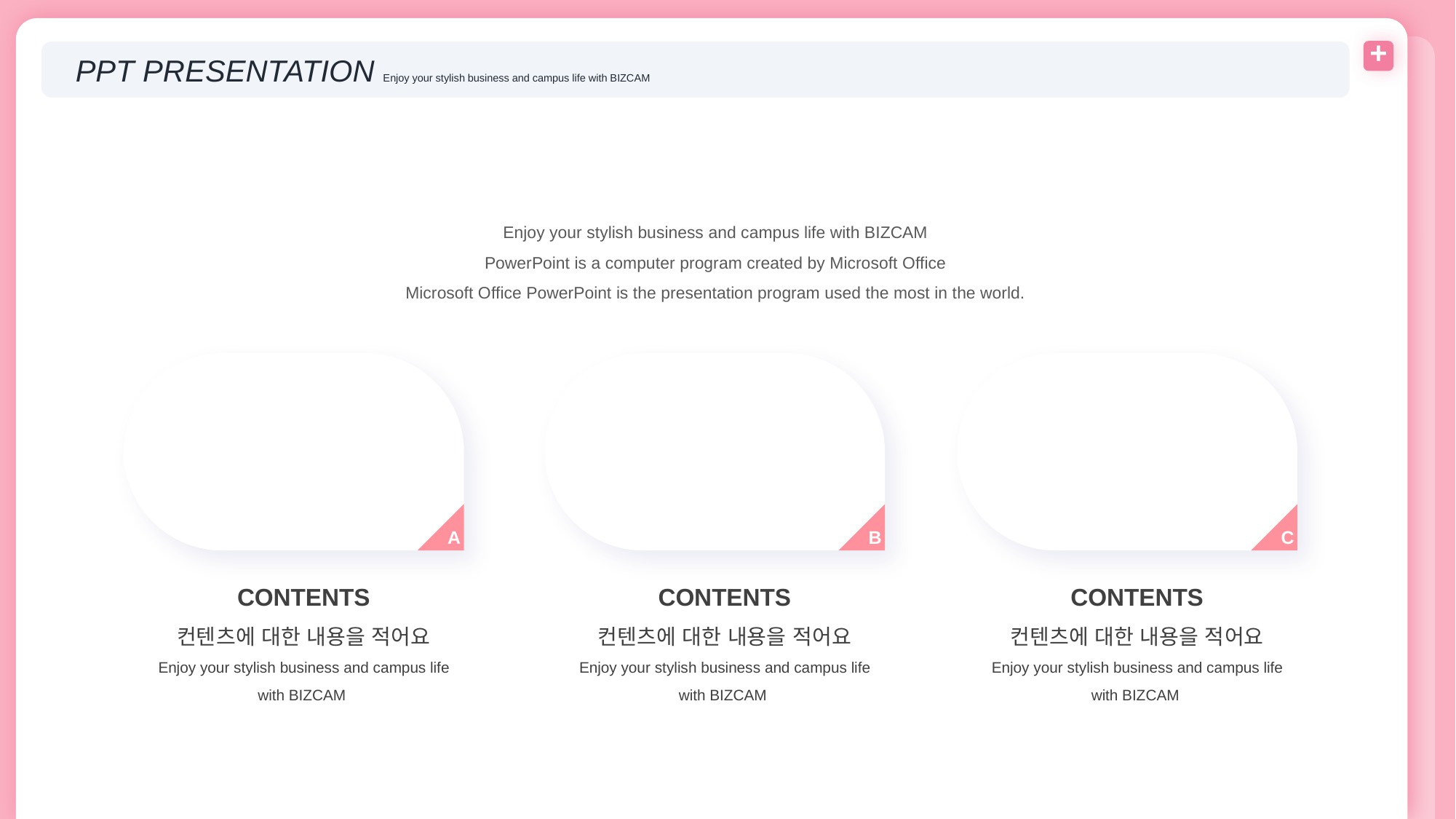

+
PPT PRESENTATION Enjoy your stylish business and campus life with BIZCAM
Enjoy your stylish business and campus life with BIZCAM
PowerPoint is a computer program created by Microsoft Office
Microsoft Office PowerPoint is the presentation program used the most in the world.

A
B
C
CONTENTS
컨텐츠에 대한 내용을 적어요
Enjoy your stylish business and campus life with BIZCAM
CONTENTS
컨텐츠에 대한 내용을 적어요
Enjoy your stylish business and campus life with BIZCAM
CONTENTS
컨텐츠에 대한 내용을 적어요
Enjoy your stylish business and campus life with BIZCAM